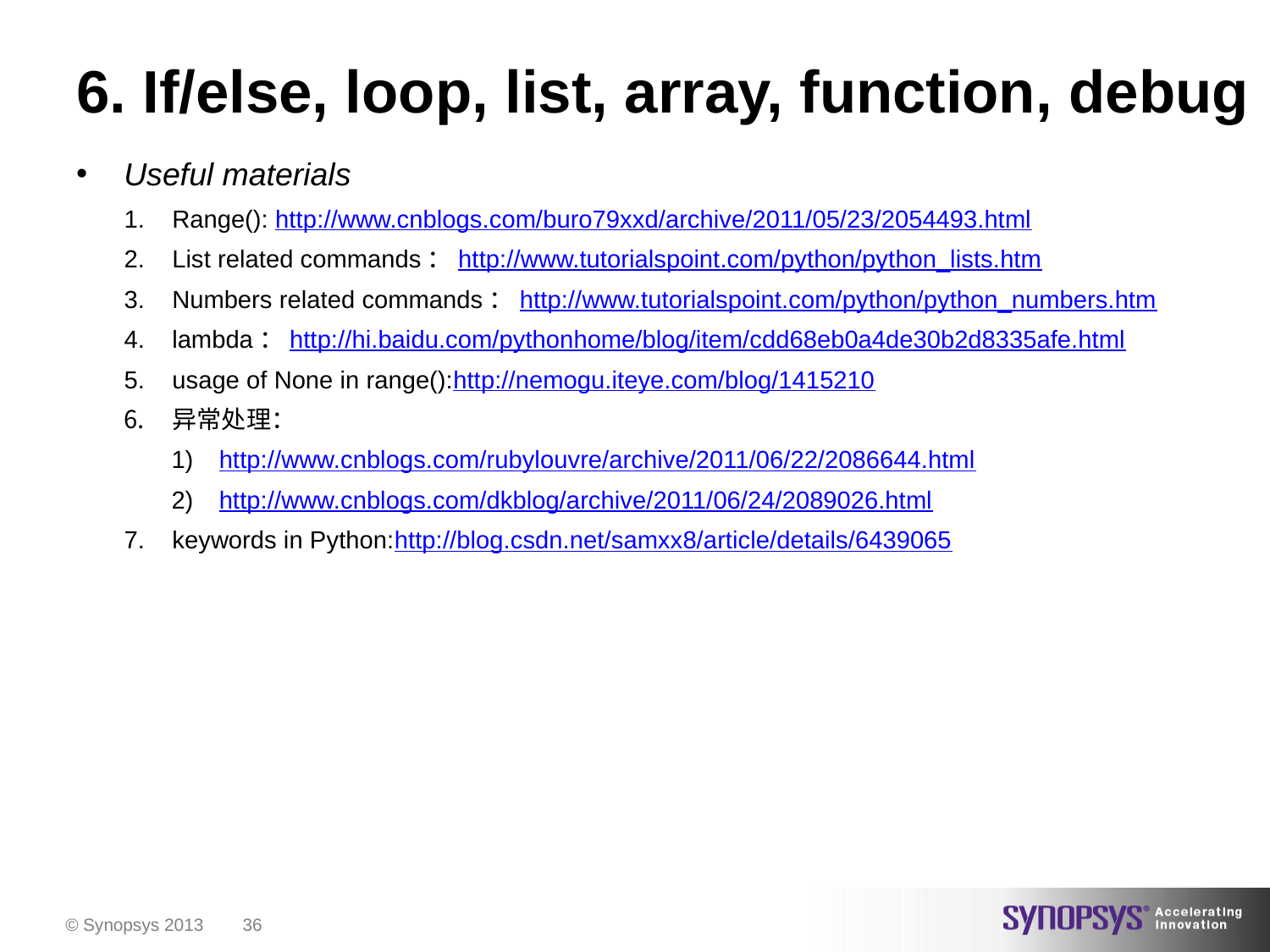

# 6. If/else, loop, list, array, function, debug
Useful materials
Range(): http://www.cnblogs.com/buro79xxd/archive/2011/05/23/2054493.html
List related commands：http://www.tutorialspoint.com/python/python_lists.htm
Numbers related commands：http://www.tutorialspoint.com/python/python_numbers.htm
lambda：http://hi.baidu.com/pythonhome/blog/item/cdd68eb0a4de30b2d8335afe.html
usage of None in range():http://nemogu.iteye.com/blog/1415210
异常处理：
http://www.cnblogs.com/rubylouvre/archive/2011/06/22/2086644.html
http://www.cnblogs.com/dkblog/archive/2011/06/24/2089026.html
keywords in Python:http://blog.csdn.net/samxx8/article/details/6439065